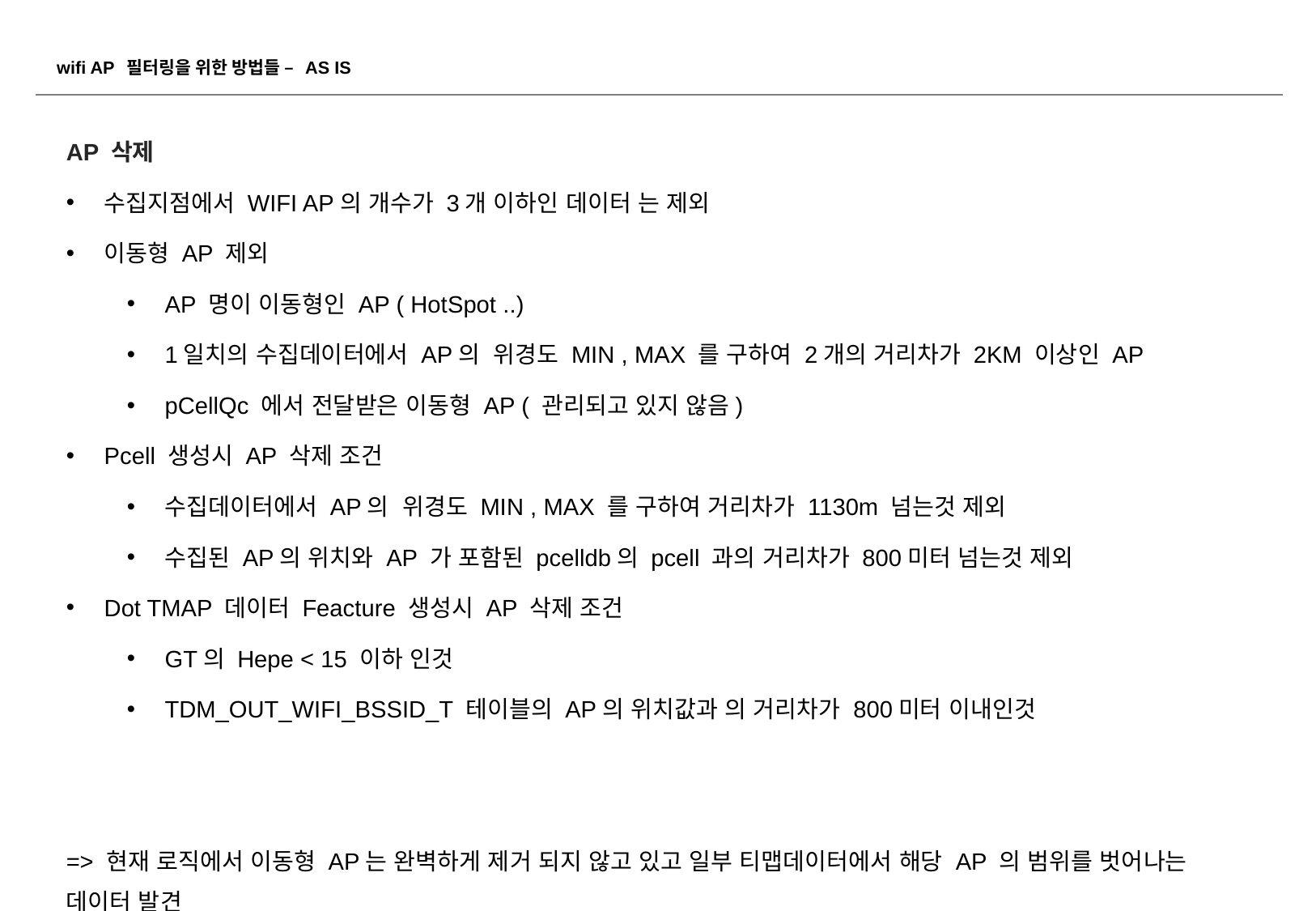

wifi AP 필터링을 위한 방법들 – AS IS
AP 삭제
수집지점에서 WIFI AP의 개수가 3개 이하인 데이터 는 제외
이동형 AP 제외
AP 명이 이동형인 AP ( HotSpot ..)
1일치의 수집데이터에서 AP의  위경도 MIN , MAX 를 구하여 2개의 거리차가 2KM 이상인 AP
pCellQc 에서 전달받은 이동형 AP ( 관리되고 있지 않음)
Pcell 생성시 AP 삭제 조건
수집데이터에서 AP의  위경도 MIN , MAX 를 구하여 거리차가 1130m 넘는것 제외
수집된 AP의 위치와 AP 가 포함된 pcelldb의 pcell 과의 거리차가 800미터 넘는것 제외
Dot TMAP 데이터 Feacture 생성시 AP 삭제 조건
GT의 Hepe < 15 이하 인것
TDM_OUT_WIFI_BSSID_T 테이블의 AP의 위치값과 의 거리차가 800미터 이내인것

=> 현재 로직에서 이동형 AP는 완벽하게 제거 되지 않고 있고 일부 티맵데이터에서 해당 AP 의 범위를 벗어나는 데이터 발견